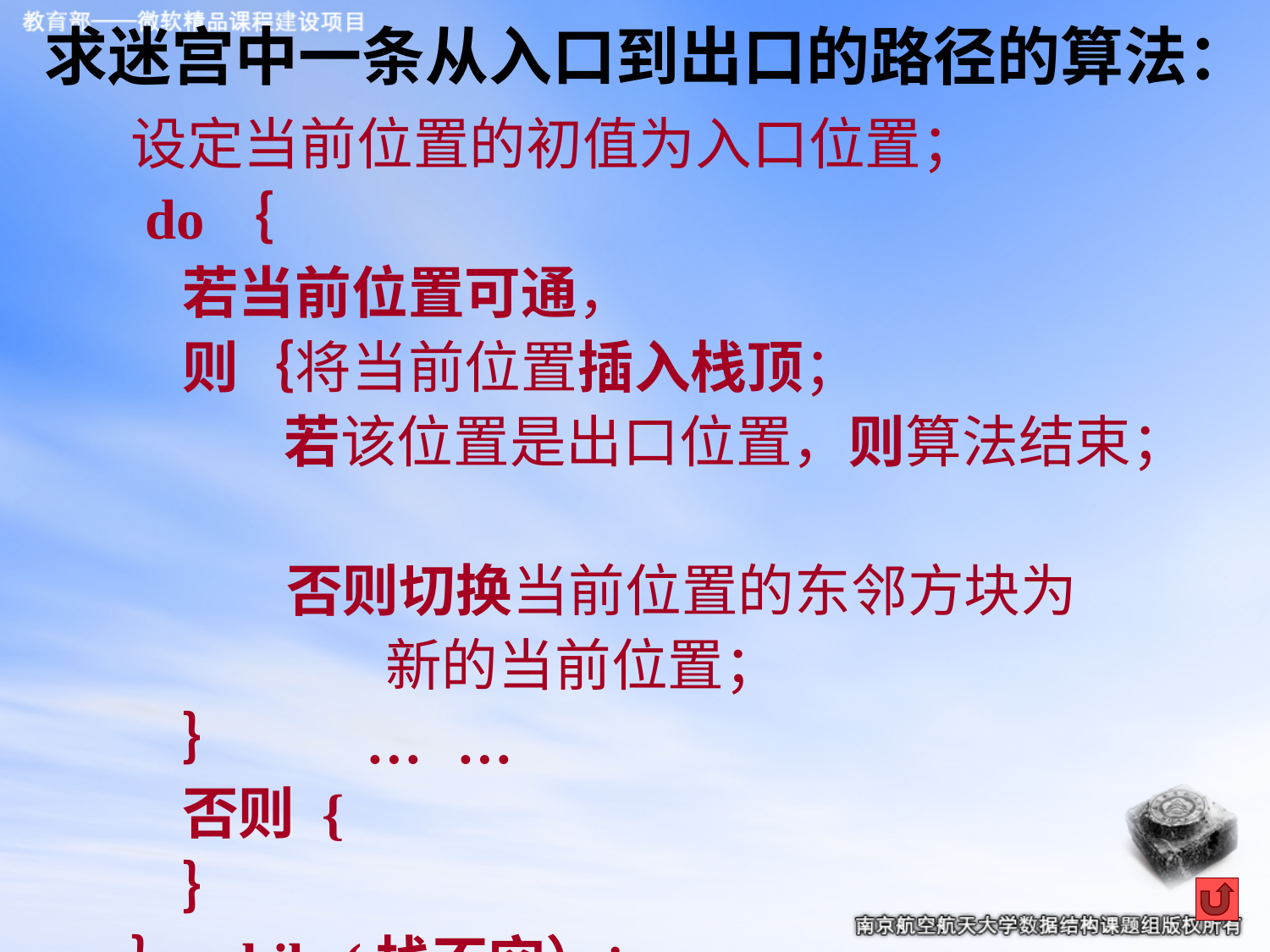

求迷宫中一条从入口到出口的路径的算法：
设定当前位置的初值为入口位置；
 do｛
   若当前位置可通，
   则｛将当前位置插入栈顶；
           若该位置是出口位置，则算法结束；
           否则切换当前位置的东邻方块为
                   新的当前位置；
   ｝
   否则 {
   ｝
｝while (栈不空）；
 … …